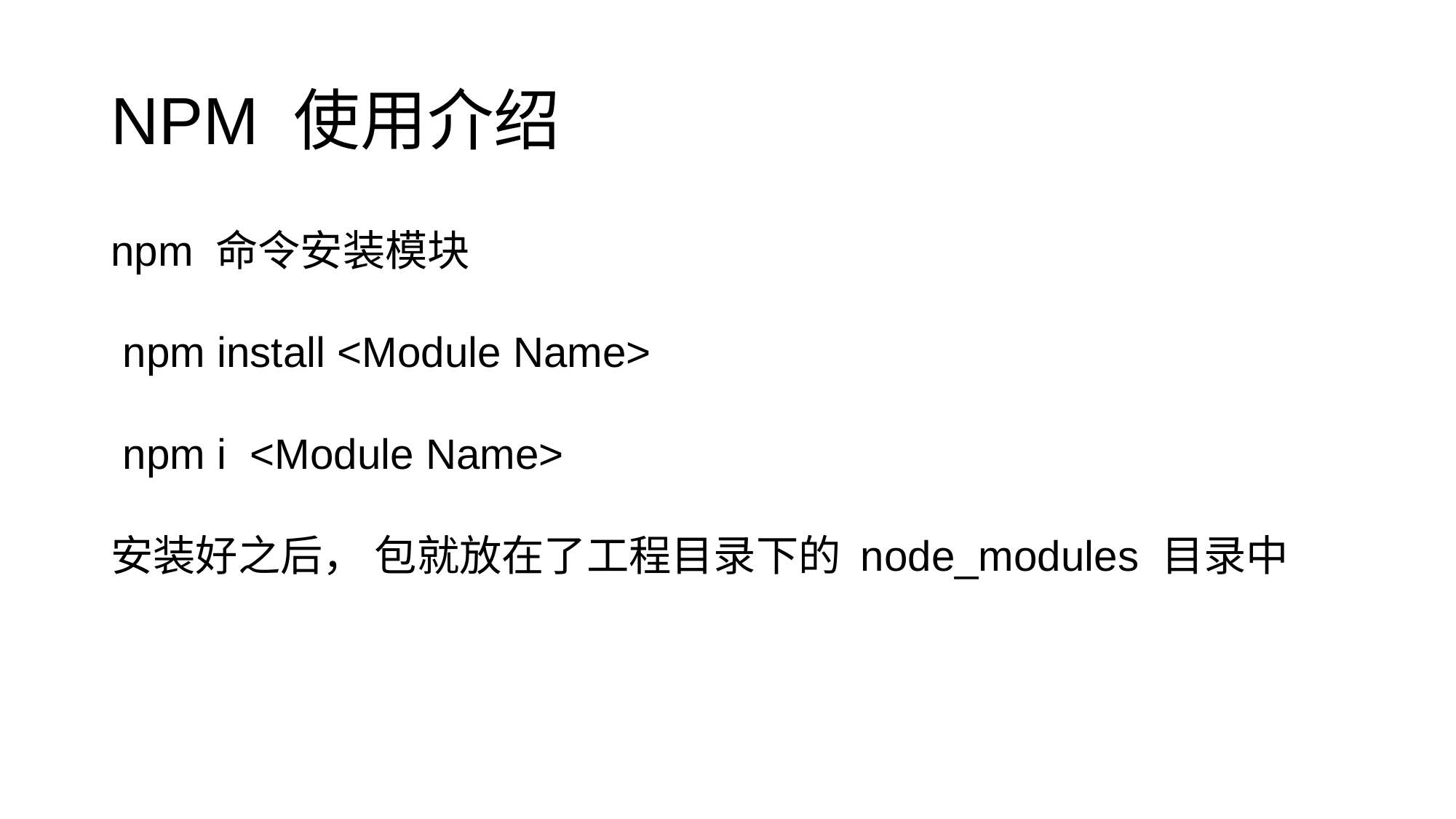

# NPM 使用介绍
npm 命令安装模块

 npm install <Module Name>

 npm i  <Module Name>

安装好之后， 包就放在了工程目录下的 node_modules 目录中